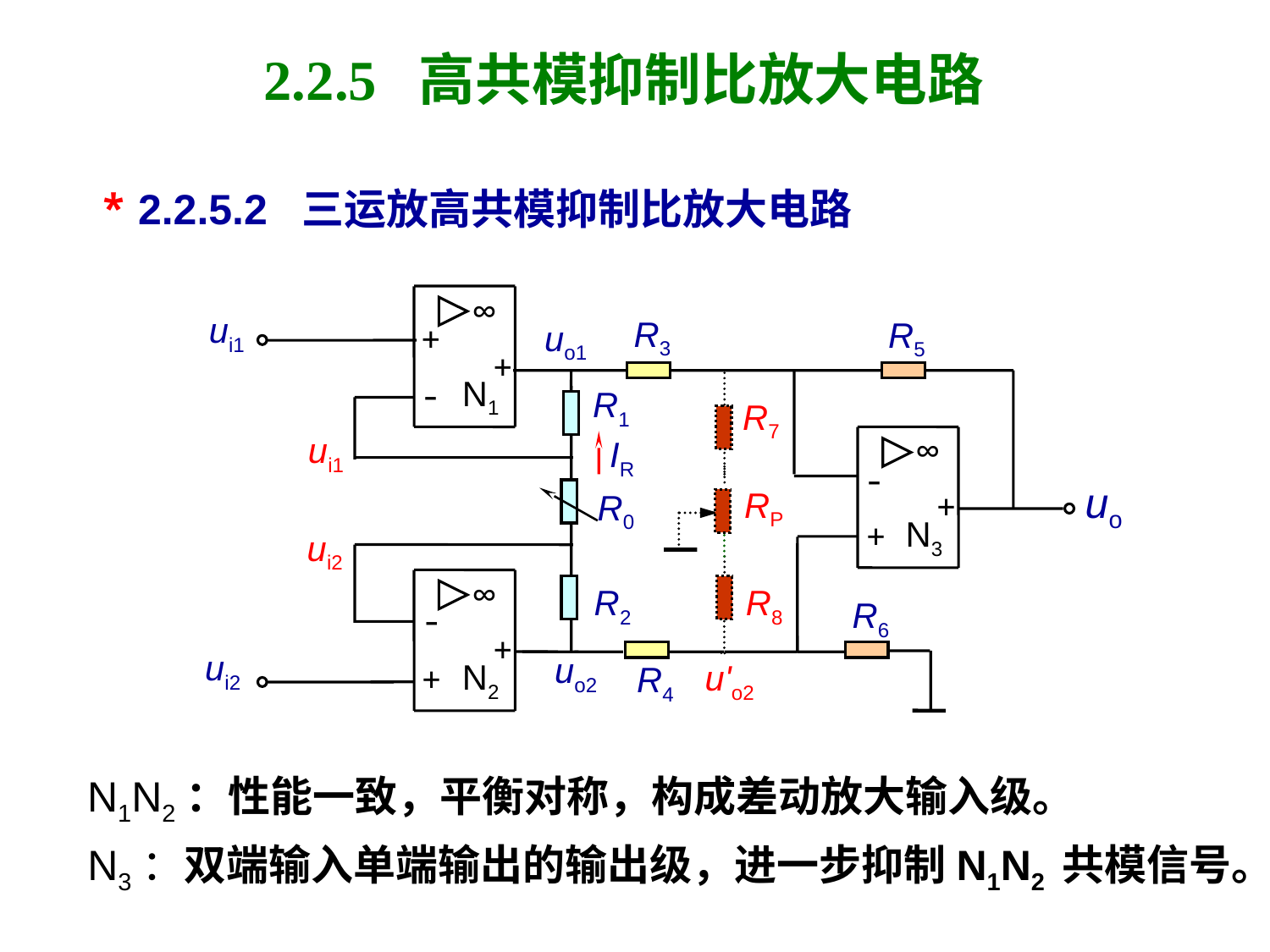

# 2.2.5  高共模抑制比放大电路
* 2.2.5.2  三运放高共模抑制比放大电路

∞

+
+

N1
-

ui1
R3
R5
uo1

R1

R7

ui1
∞

IR

-

uo
RP
+
R0

N3

+

ui2

∞
R2
R8

R6
-

+

ui2
uo2

N2
u'o2
+
R4

N1N2：性能一致，平衡对称，构成差动放大输入级。
N3：双端输入单端输出的输出级，进一步抑制N1N2 共模信号。